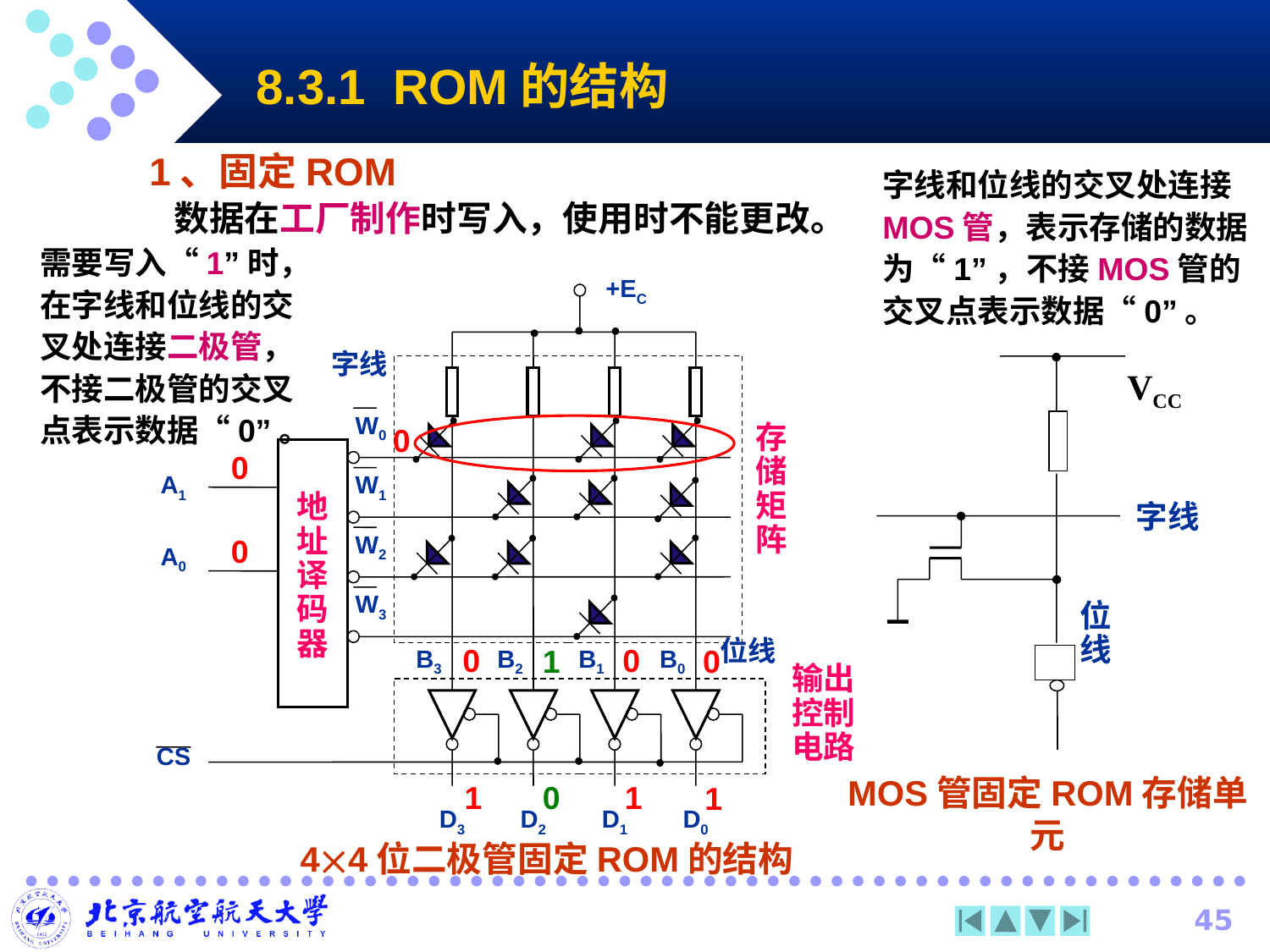

# 8.3.1  ROM的结构
1、固定ROM
  数据在工厂制作时写入，使用时不能更改。
字线和位线的交叉处连接MOS管，表示存储的数据为“1”，不接MOS管的交叉点表示数据“0”。
需要写入“1”时，在字线和位线的交叉处连接二极管，不接二极管的交叉点表示数据“0”。
+EC

D3

D2

D1

D0

地址译码器

A1

A0

B3
B2
B1
B0

CS

字线

W0

存储矩阵
W1

W2

W3

位线
输出控制电路

VCC

字线
位线

0
0
0
0
0
1
0
MOS管固定ROM存储单元
1
0
1
1
4×4位二极管固定ROM的结构
45